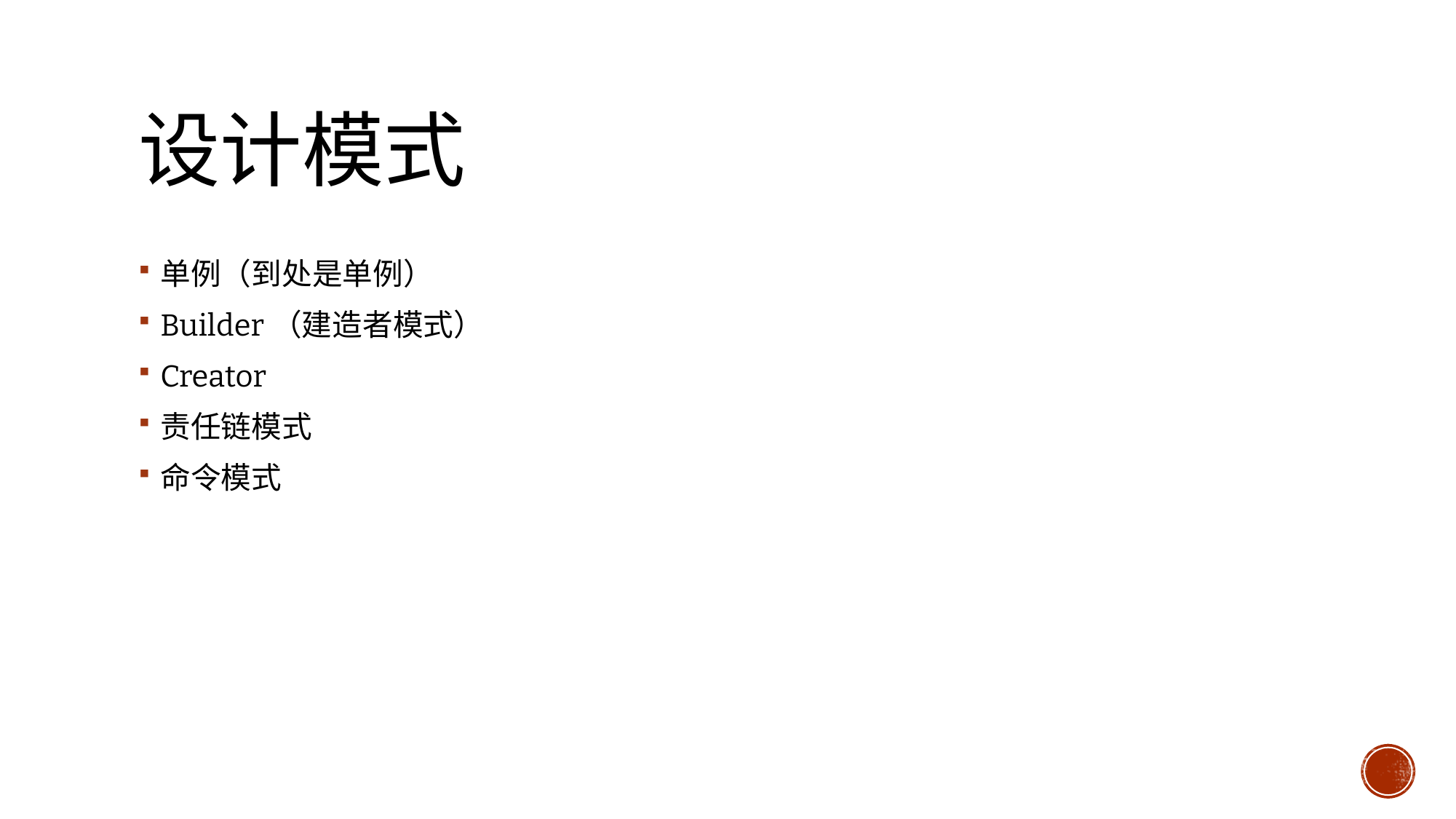

# 设计模式
单例（到处是单例）
Builder（建造者模式）
Creator
责任链模式
命令模式